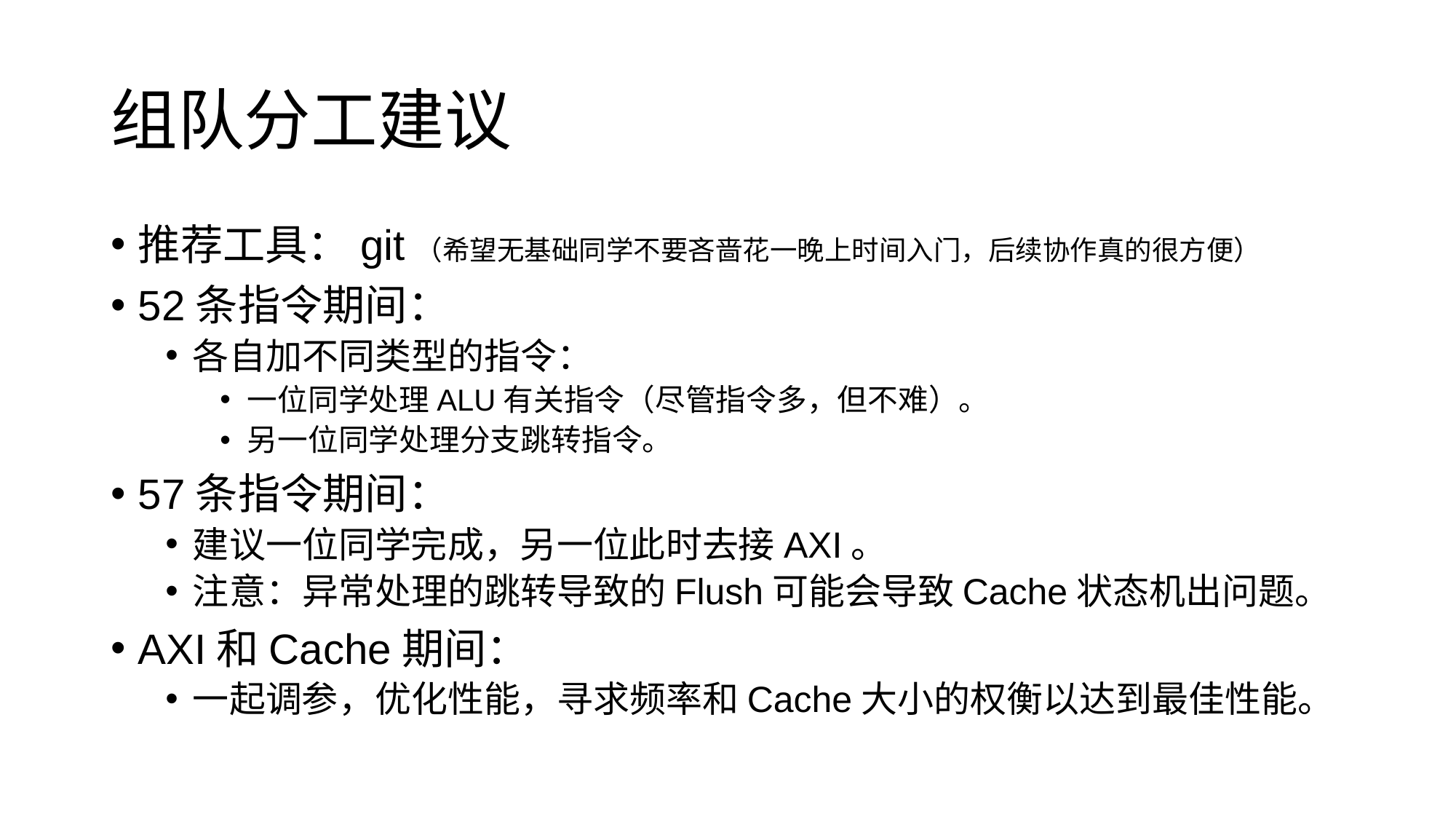

# 组队分工建议
推荐工具：git（希望无基础同学不要吝啬花一晚上时间入门，后续协作真的很方便）
52条指令期间：
各自加不同类型的指令：
一位同学处理ALU有关指令（尽管指令多，但不难）。
另一位同学处理分支跳转指令。
57条指令期间：
建议一位同学完成，另一位此时去接AXI。
注意：异常处理的跳转导致的Flush可能会导致Cache状态机出问题。
AXI和Cache期间：
一起调参，优化性能，寻求频率和Cache大小的权衡以达到最佳性能。